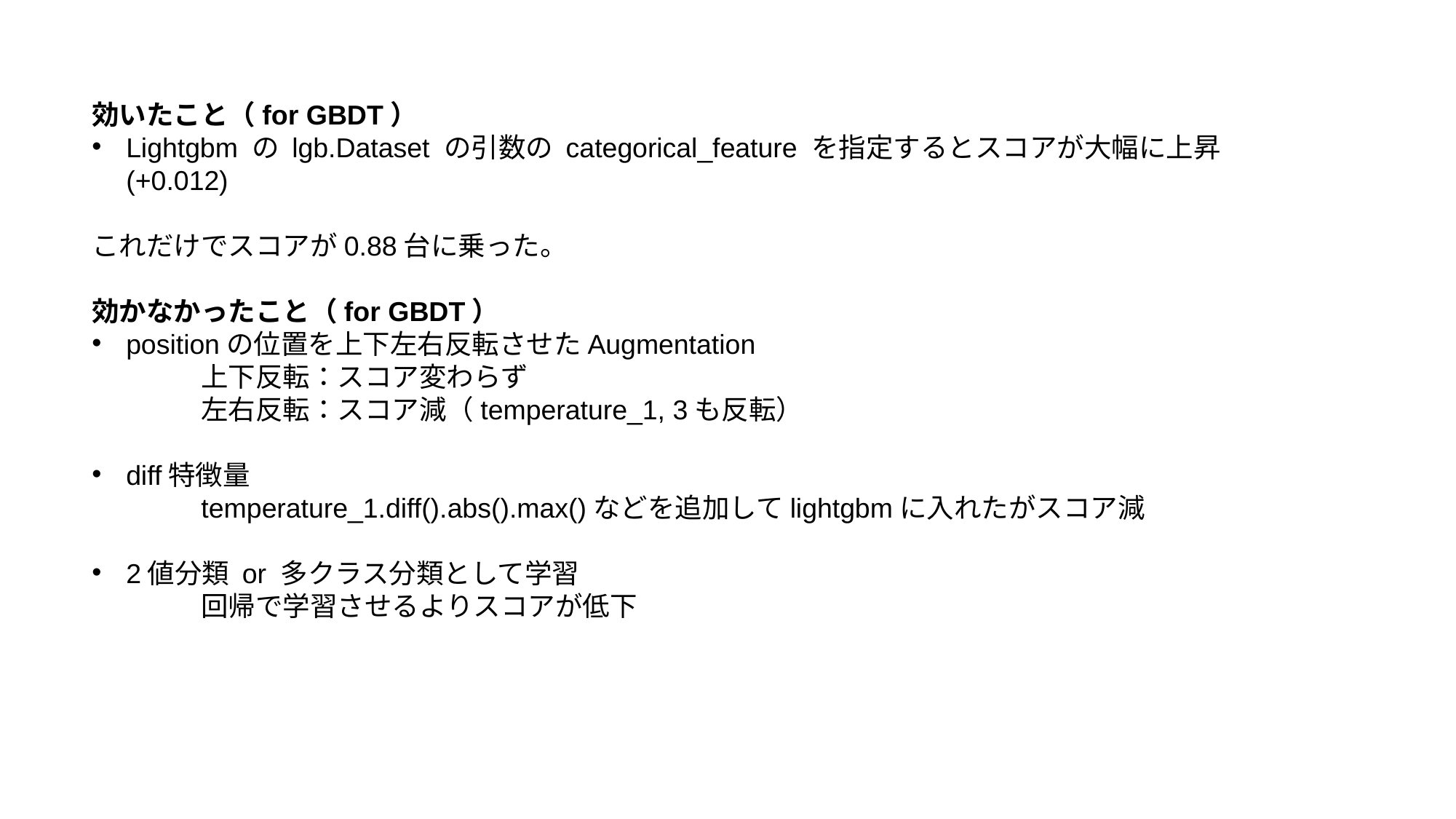

効いたこと（for GBDT）
Lightgbm の lgb.Dataset の引数の categorical_feature を指定するとスコアが大幅に上昇(+0.012)
これだけでスコアが0.88台に乗った。

効かなかったこと（for GBDT）
positionの位置を上下左右反転させたAugmentation
	上下反転：スコア変わらず
	左右反転：スコア減（temperature_1, 3も反転）

diff特徴量
	temperature_1.diff().abs().max()などを追加してlightgbmに入れたがスコア減

2値分類 or 多クラス分類として学習
	回帰で学習させるよりスコアが低下